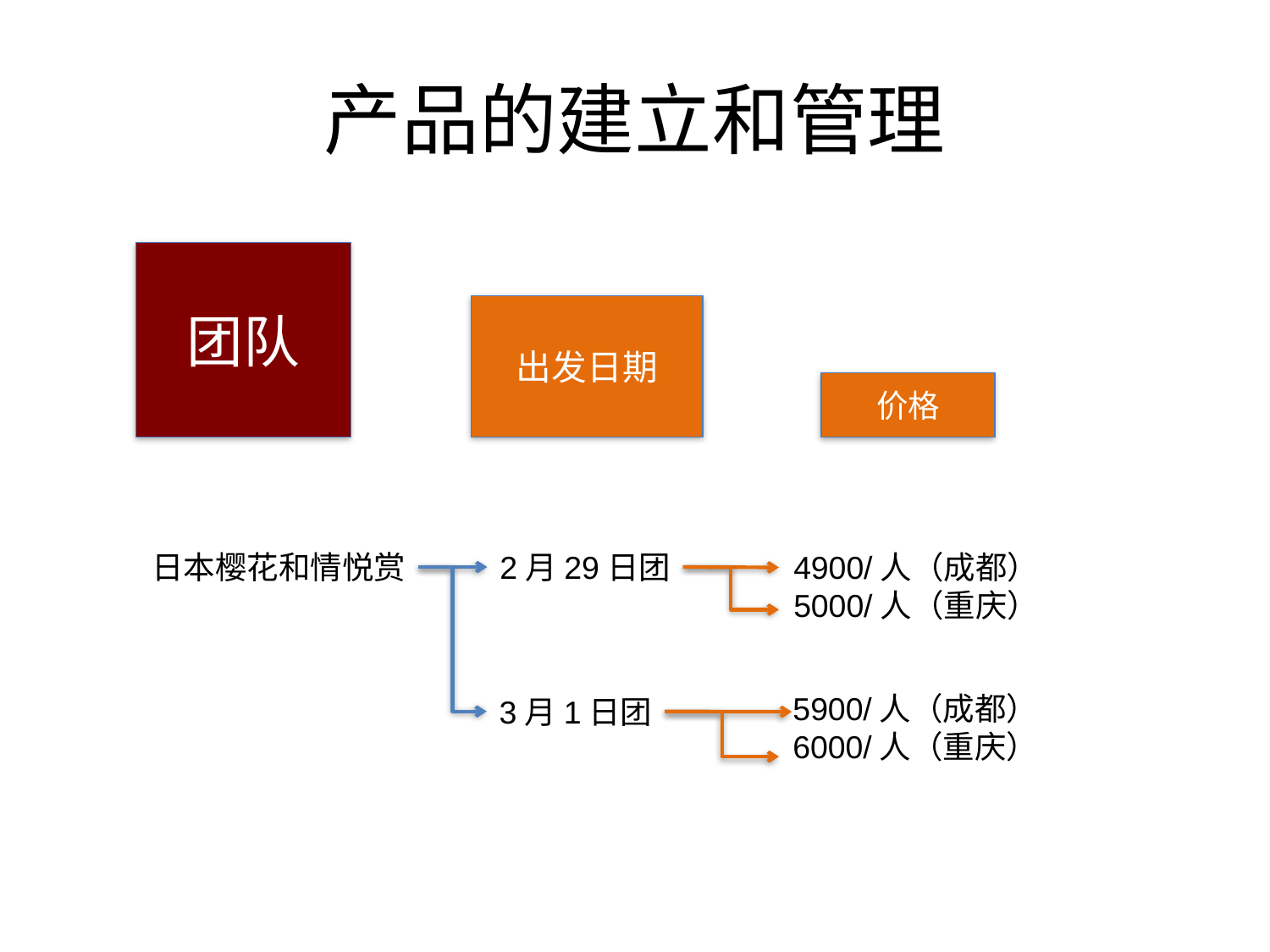

# 产品的建立和管理
团队
出发日期
价格
日本樱花和情悦赏
2月29日团
4900/人（成都）
5000/人（重庆）
5900/人（成都）
6000/人（重庆）
3月1日团